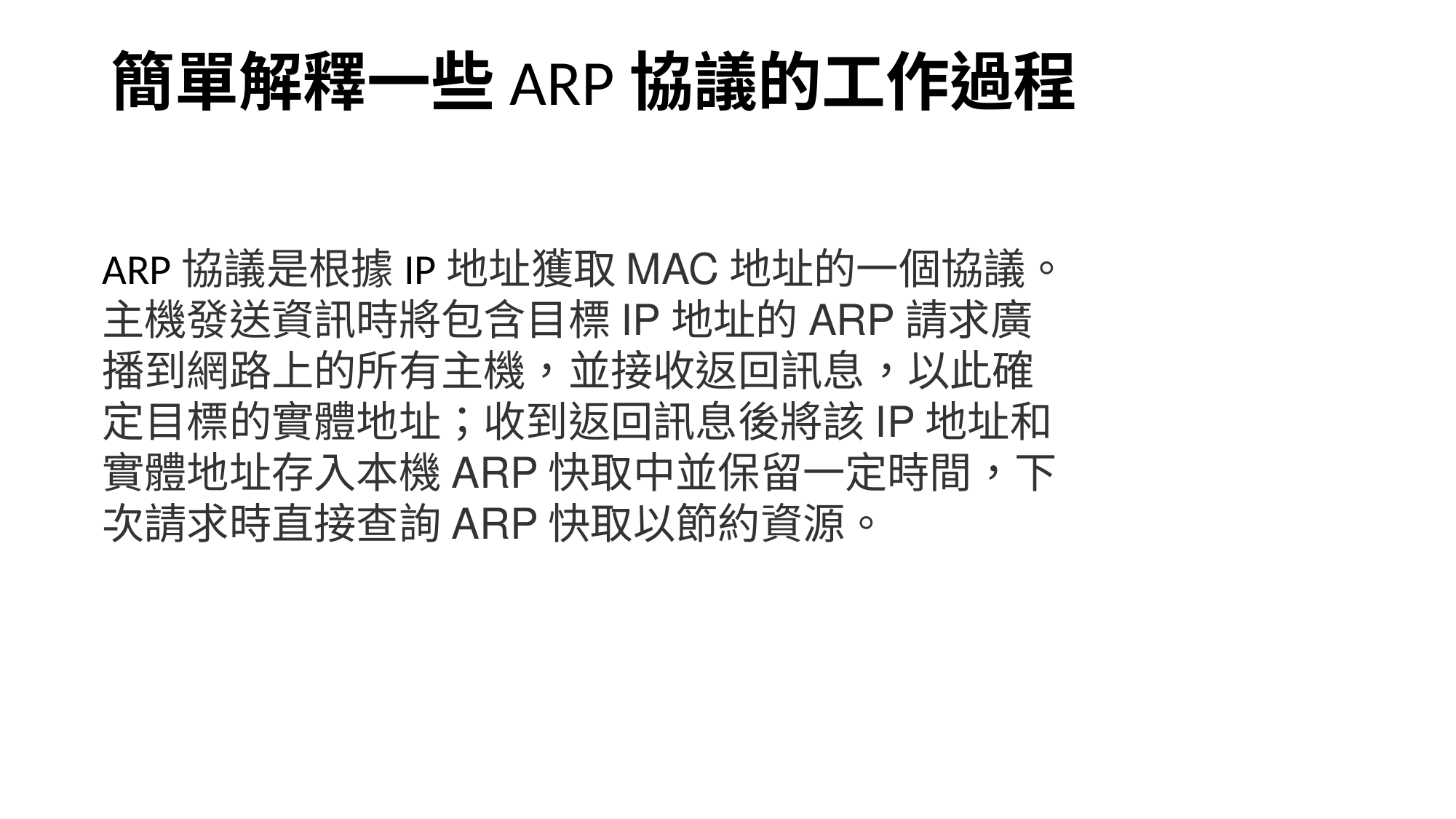

# 簡單解釋一些ARP協議的工作過程
ARP協議是根據IP地址獲取MAC地址的一個協議。主機發送資訊時將包含目標IP地址的ARP請求廣播到網路上的所有主機，並接收返回訊息，以此確定目標的實體地址；收到返回訊息後將該IP地址和實體地址存入本機ARP快取中並保留一定時間，下次請求時直接查詢ARP快取以節約資源。